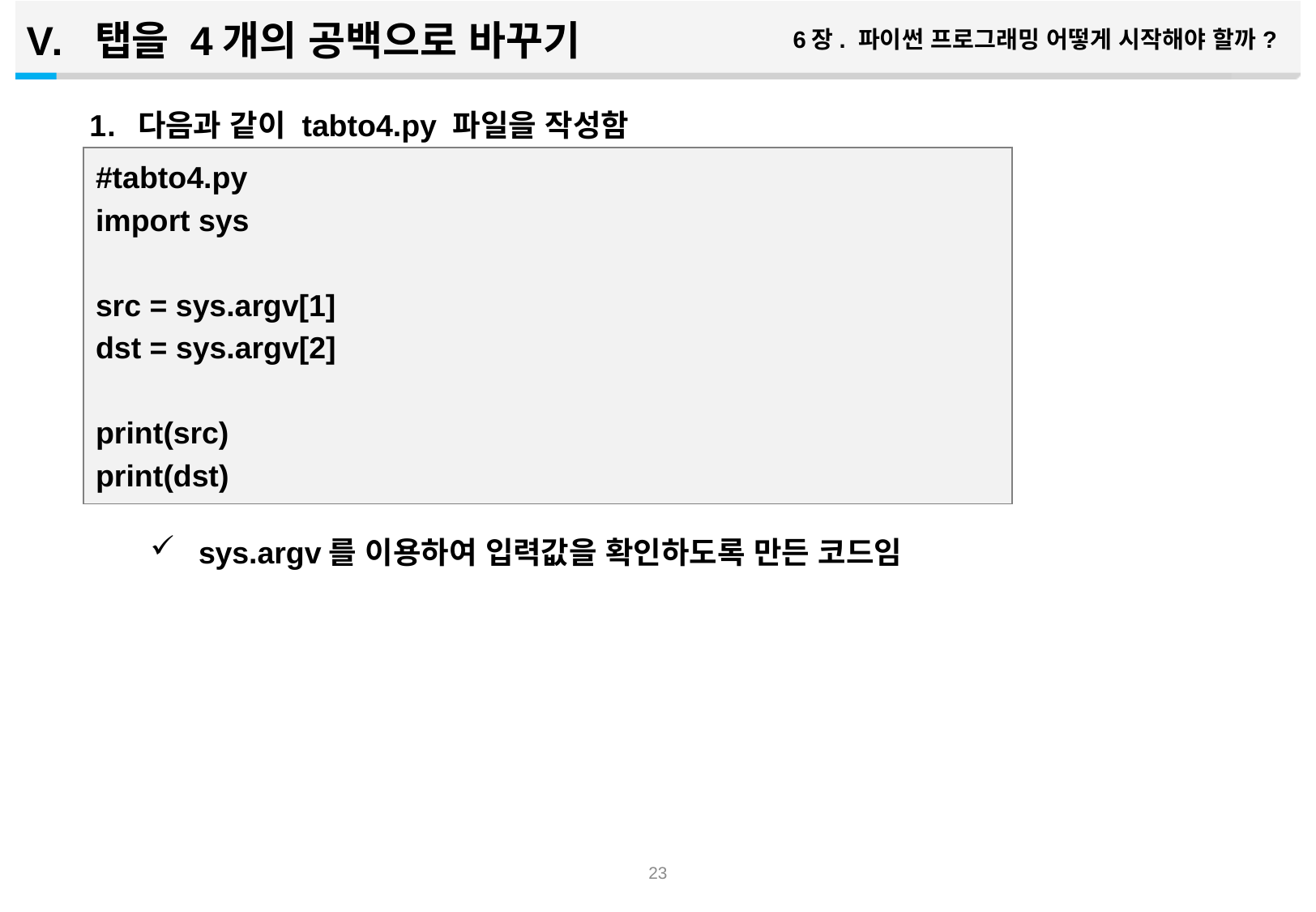

탭을 4개의 공백으로 바꾸기
6장. 파이썬 프로그래밍 어떻게 시작해야 할까?
다음과 같이 tabto4.py 파일을 작성함

sys.argv를 이용하여 입력값을 확인하도록 만든 코드임
#tabto4.py
import sys

src = sys.argv[1]
dst = sys.argv[2]

print(src)
print(dst)
23